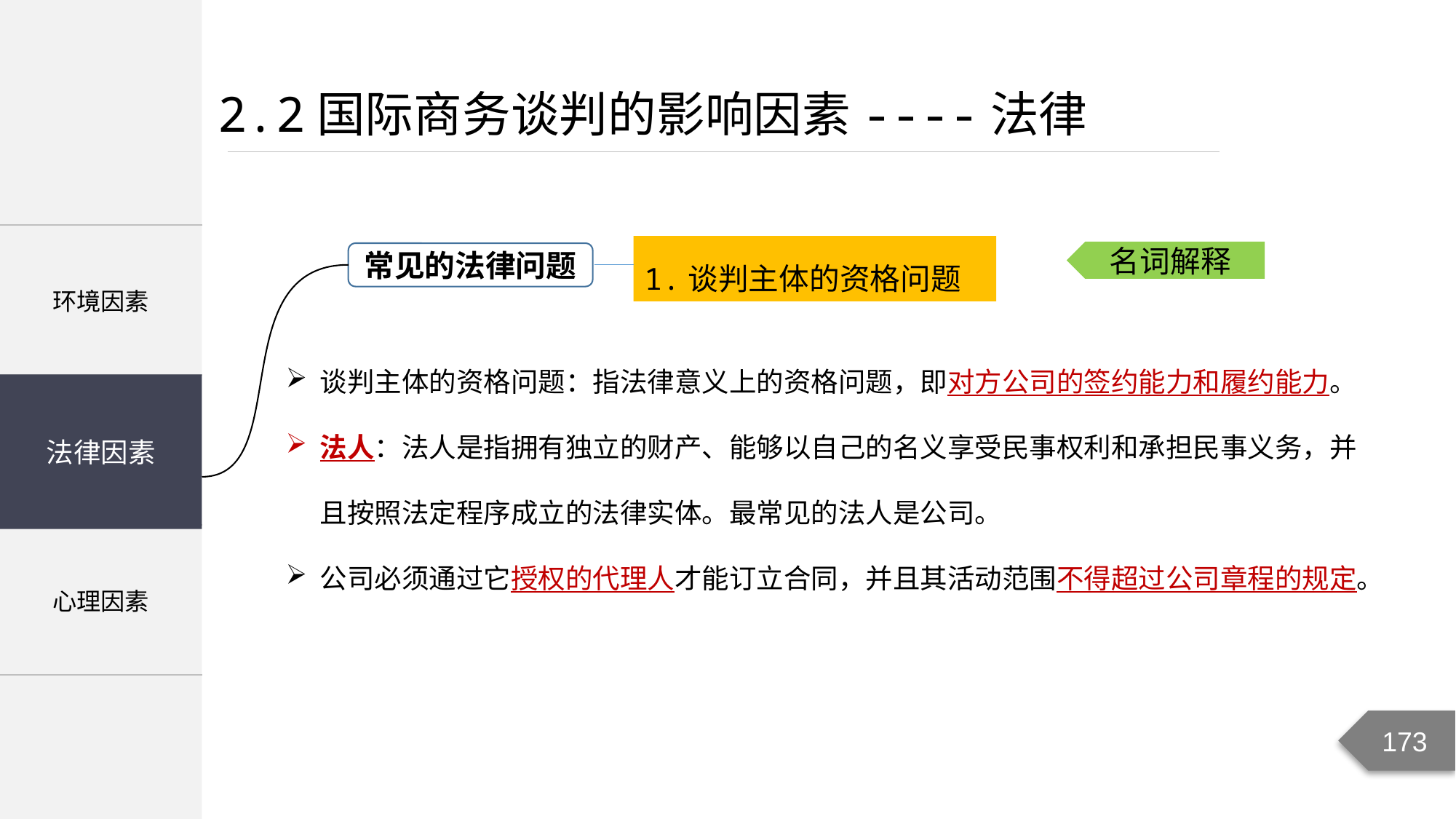

2.2国际商务谈判的影响因素----法律
| 环境因素 |
| --- |
| 法律因素 |
| 心理因素 |
1.谈判主体的资格问题
名词解释
常见的法律问题
谈判主体的资格问题：指法律意义上的资格问题，即对方公司的签约能力和履约能力。
法人：法人是指拥有独立的财产、能够以自己的名义享受民事权利和承担民事义务，并且按照法定程序成立的法律实体。最常见的法人是公司。
公司必须通过它授权的代理人才能订立合同，并且其活动范围不得超过公司章程的规定。
法律因素

173